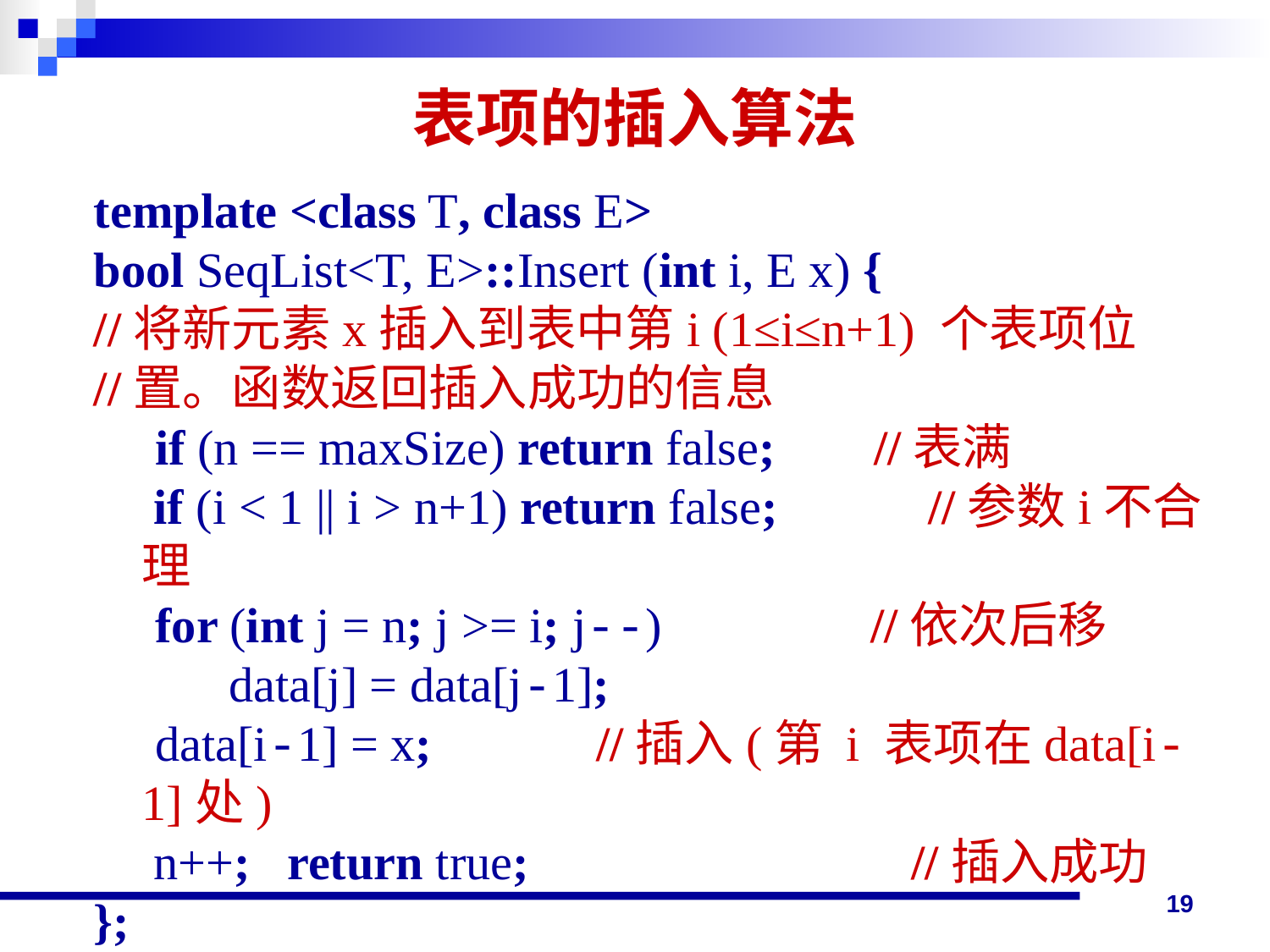

# 表项的插入算法
template <class T, class E>
bool SeqList<T, E>::Insert (int i, E x) {
//将新元素x插入到表中第i (1≤i≤n+1) 个表项位
//置。函数返回插入成功的信息
     if (n == maxSize) return false;        //表满
	 if (i < 1 || i > n+1) return false;	  //参数i不合理
     for (int j = n; j >= i; j--)                 //依次后移
           data[j] = data[j-1];
     data[i-1] = x;	      //插入(第 i 表项在data[i-1]处)
	 n++;   return true;		           //插入成功
};
19